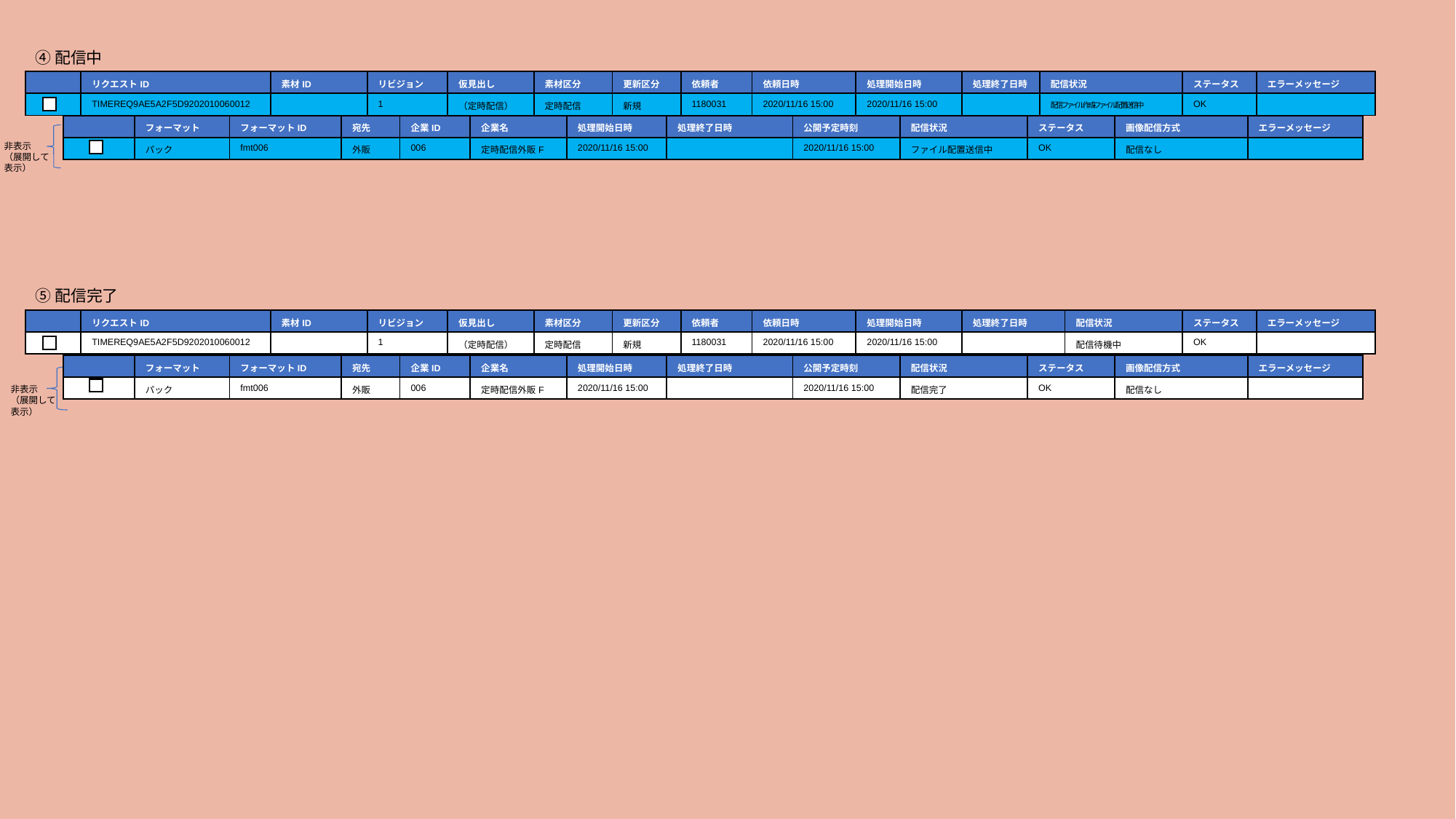

④配信中
|  | リクエストID | 素材ID | リビジョン | 仮見出し | 素材区分 | 更新区分 | 依頼者 | 依頼日時 | 処理開始日時 | 処理終了日時 | 配信状況 | ステータス | エラーメッセージ |
| --- | --- | --- | --- | --- | --- | --- | --- | --- | --- | --- | --- | --- | --- |
|  | TIMEREQ9AE5A2F5D9202010060012 |  | 1 | （定時配信） | 定時配信 | 新規 | 1180031 | 2020/11/16 15:00 | 2020/11/16 15:00 |  | 配信ファイル作成・ファイル配置送信中 | OK |  |

|  | フォーマット | フォーマットID | 宛先 | 企業ID | 企業名 | 処理開始日時 | 処理終了日時 | 公開予定時刻 | 配信状況 | ステータス | 画像配信方式 | エラーメッセージ |
| --- | --- | --- | --- | --- | --- | --- | --- | --- | --- | --- | --- | --- |
|  | パック | fmt006 | 外販 | 006 | 定時配信外販F | 2020/11/16 15:00 |  | 2020/11/16 15:00 | ファイル配置送信中 | OK | 配信なし |  |

非表示
（展開して
表示）

⑤配信完了
|  | リクエストID | 素材ID | リビジョン | 仮見出し | 素材区分 | 更新区分 | 依頼者 | 依頼日時 | 処理開始日時 | 処理終了日時 | 配信状況 | ステータス | エラーメッセージ |
| --- | --- | --- | --- | --- | --- | --- | --- | --- | --- | --- | --- | --- | --- |
|  | TIMEREQ9AE5A2F5D9202010060012 |  | 1 | （定時配信） | 定時配信 | 新規 | 1180031 | 2020/11/16 15:00 | 2020/11/16 15:00 |  | 配信待機中 | OK |  |

|  | フォーマット | フォーマットID | 宛先 | 企業ID | 企業名 | 処理開始日時 | 処理終了日時 | 公開予定時刻 | 配信状況 | ステータス | 画像配信方式 | エラーメッセージ |
| --- | --- | --- | --- | --- | --- | --- | --- | --- | --- | --- | --- | --- |
|  | パック | fmt006 | 外販 | 006 | 定時配信外販F | 2020/11/16 15:00 |  | 2020/11/16 15:00 | 配信完了 | OK | 配信なし |  |

非表示
（展開して
表示）